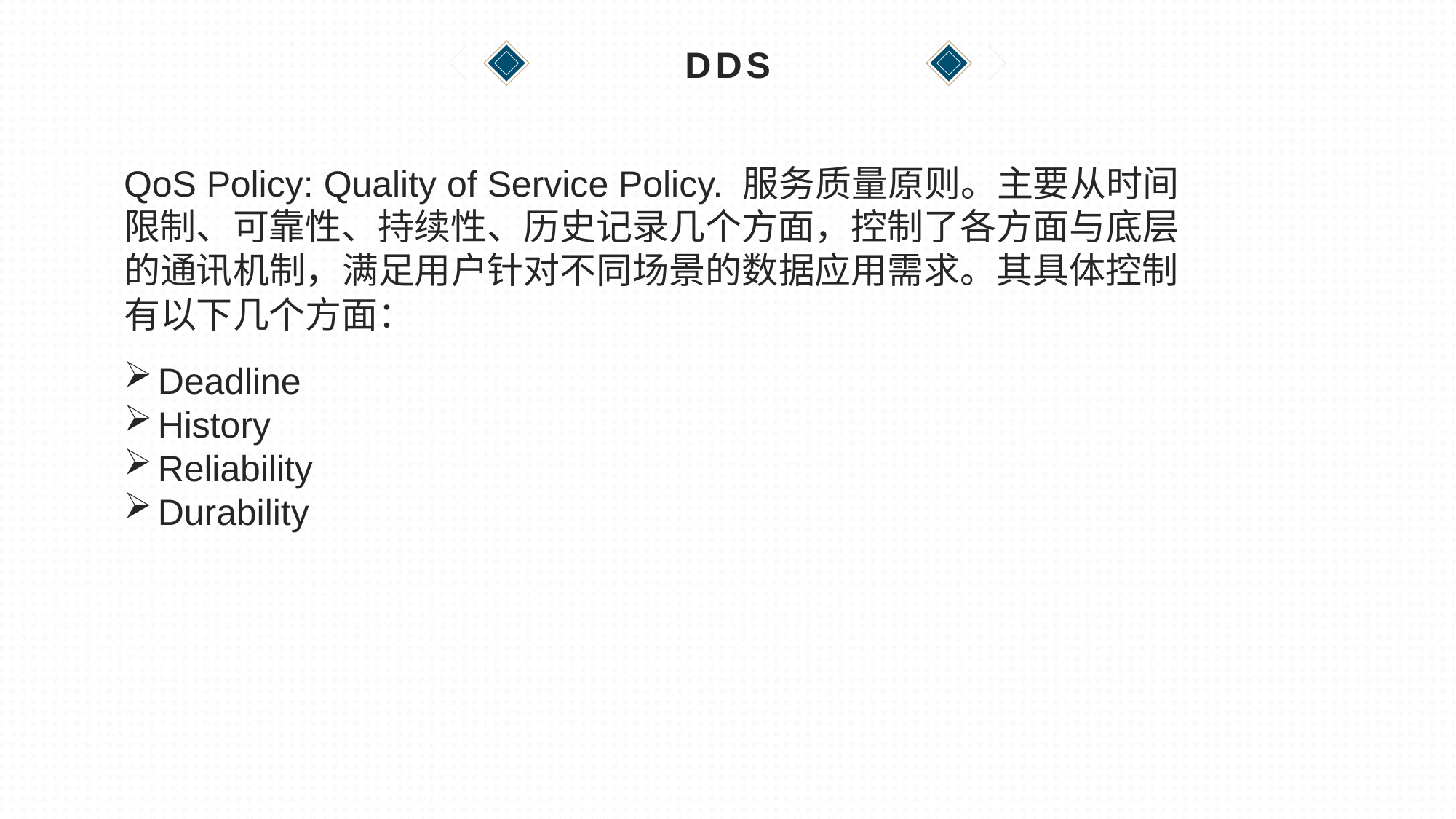

# DDS
QoS Policy: Quality of Service Policy. 服务质量原则。主要从时间限制、可靠性、持续性、历史记录几个方面，控制了各方面与底层的通讯机制，满足用户针对不同场景的数据应用需求。其具体控制有以下几个方面：
Deadline
History
Reliability
Durability